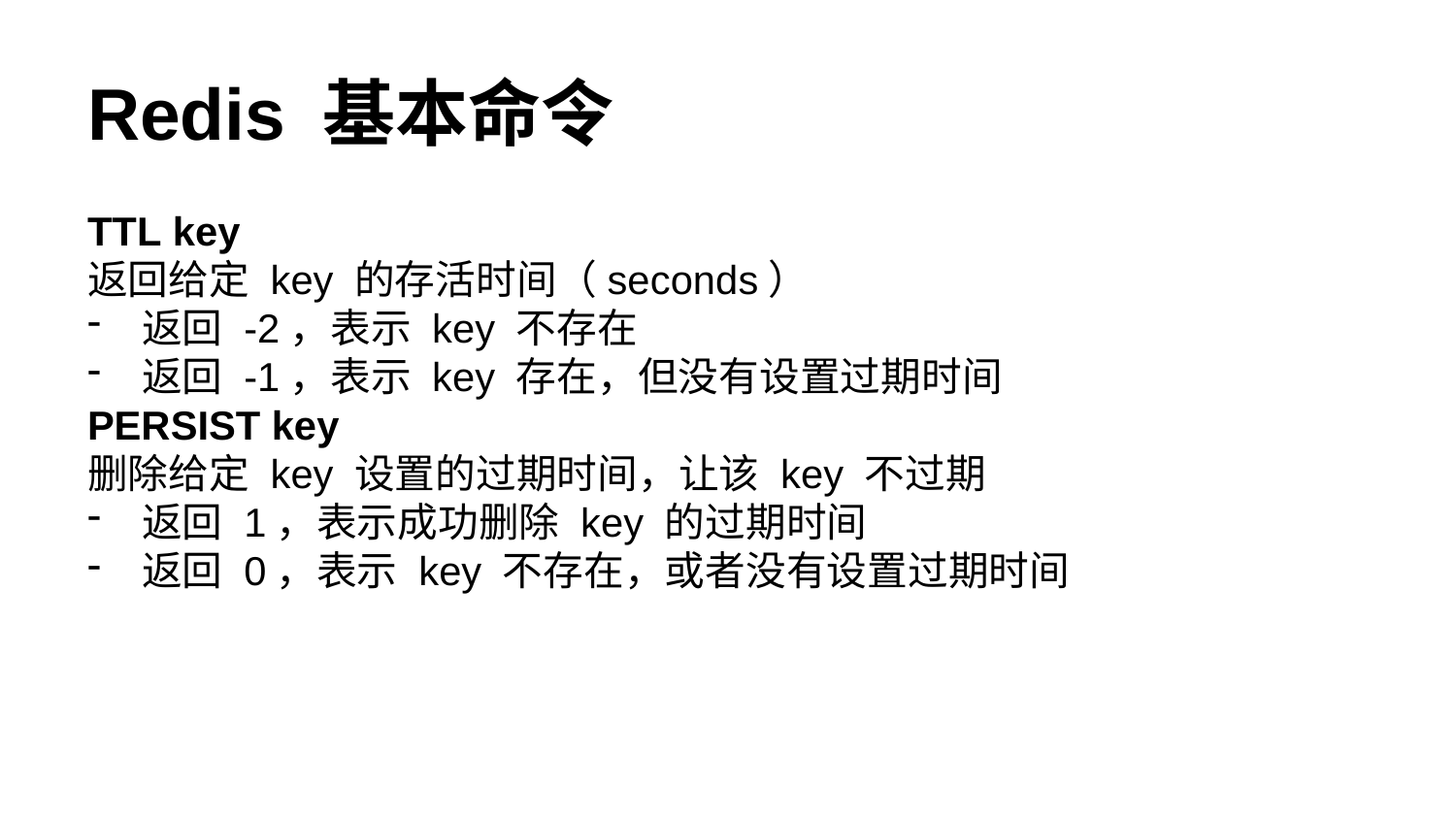

# Redis 基本命令
TTL key
返回给定 key 的存活时间（seconds）
返回 -2，表示 key 不存在
返回 -1，表示 key 存在，但没有设置过期时间
PERSIST key
删除给定 key 设置的过期时间，让该 key 不过期
返回 1，表示成功删除 key 的过期时间
返回 0，表示 key 不存在，或者没有设置过期时间